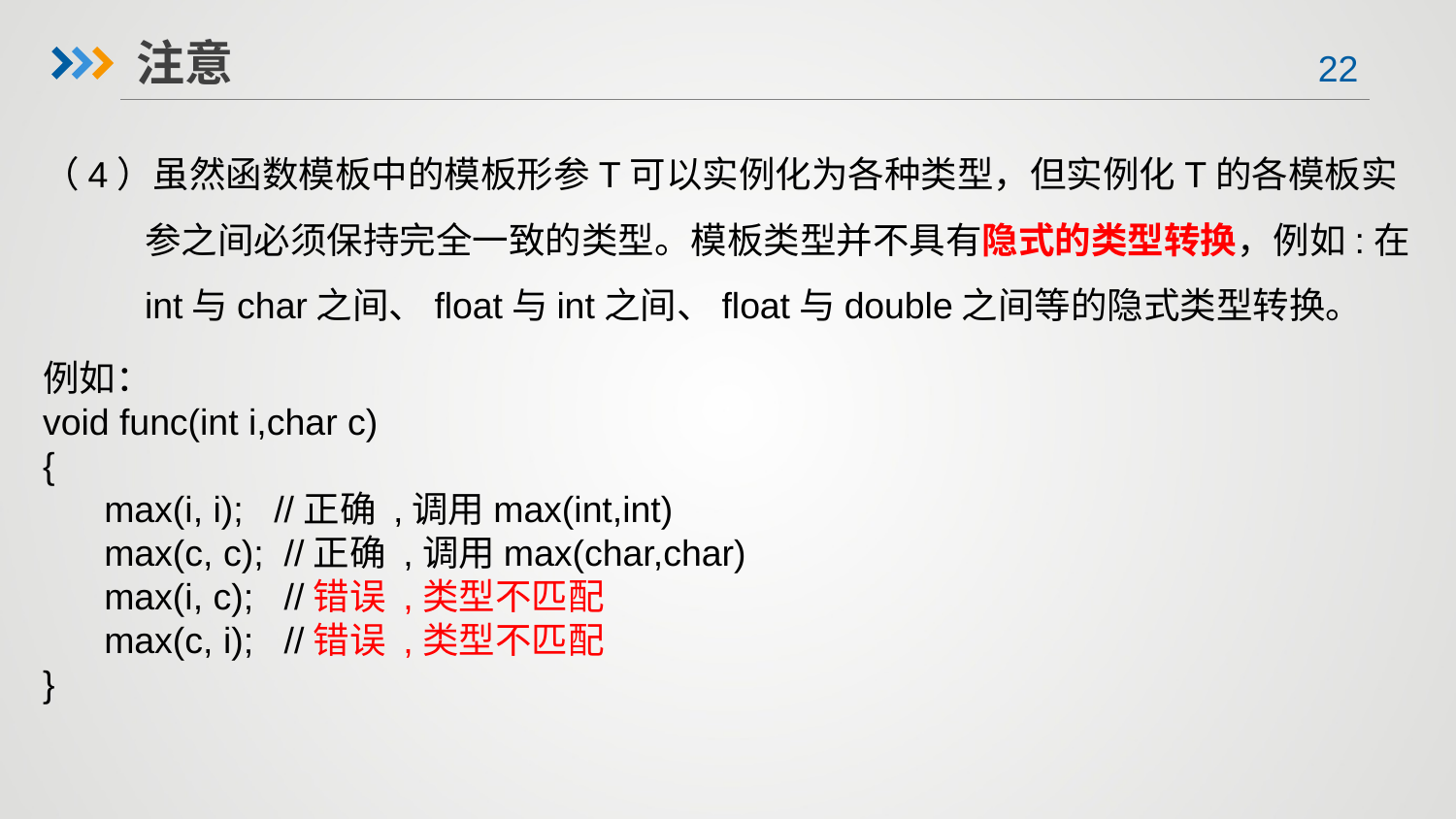

注意
（4）虽然函数模板中的模板形参T可以实例化为各种类型，但实例化T的各模板实参之间必须保持完全一致的类型。模板类型并不具有隐式的类型转换，例如:在int与char之间、float与int之间、float与double之间等的隐式类型转换。
例如：
void func(int i,char c)
{
      max(i, i);   //正确 ,调用max(int,int)
      max(c, c);  //正确 ,调用max(char,char)
      max(i, c);   //错误 ,类型不匹配
      max(c, i);   //错误 ,类型不匹配
}